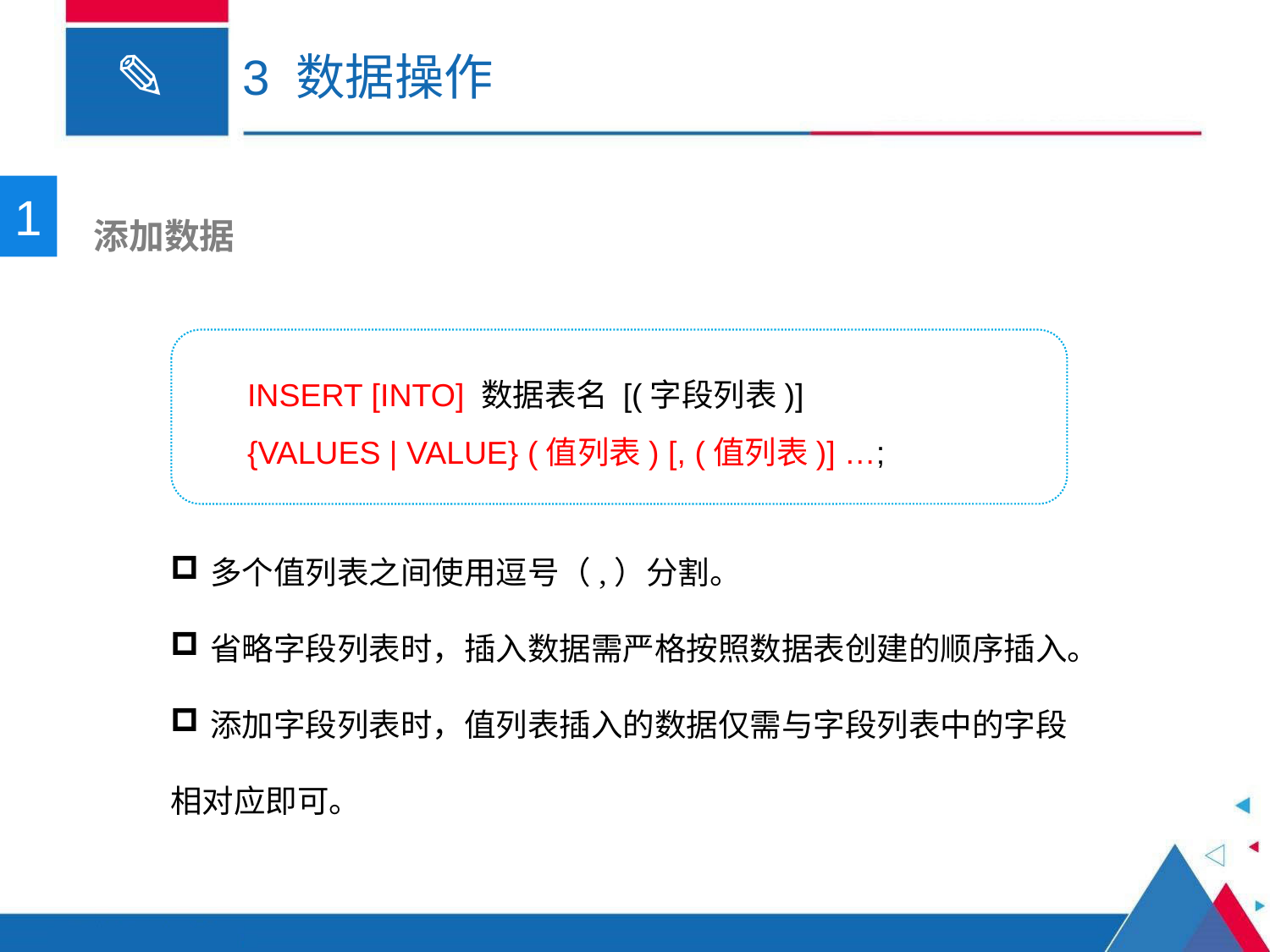

# 3 数据操作

1
  添加数据

INSERT [INTO] 数据表名 [(字段列表)]
{VALUES | VALUE} (值列表) [, (值列表)] …;
多个值列表之间使用逗号（,）分割。
省略字段列表时，插入数据需严格按照数据表创建的顺序插入。
添加字段列表时，值列表插入的数据仅需与字段列表中的字段
相对应即可。